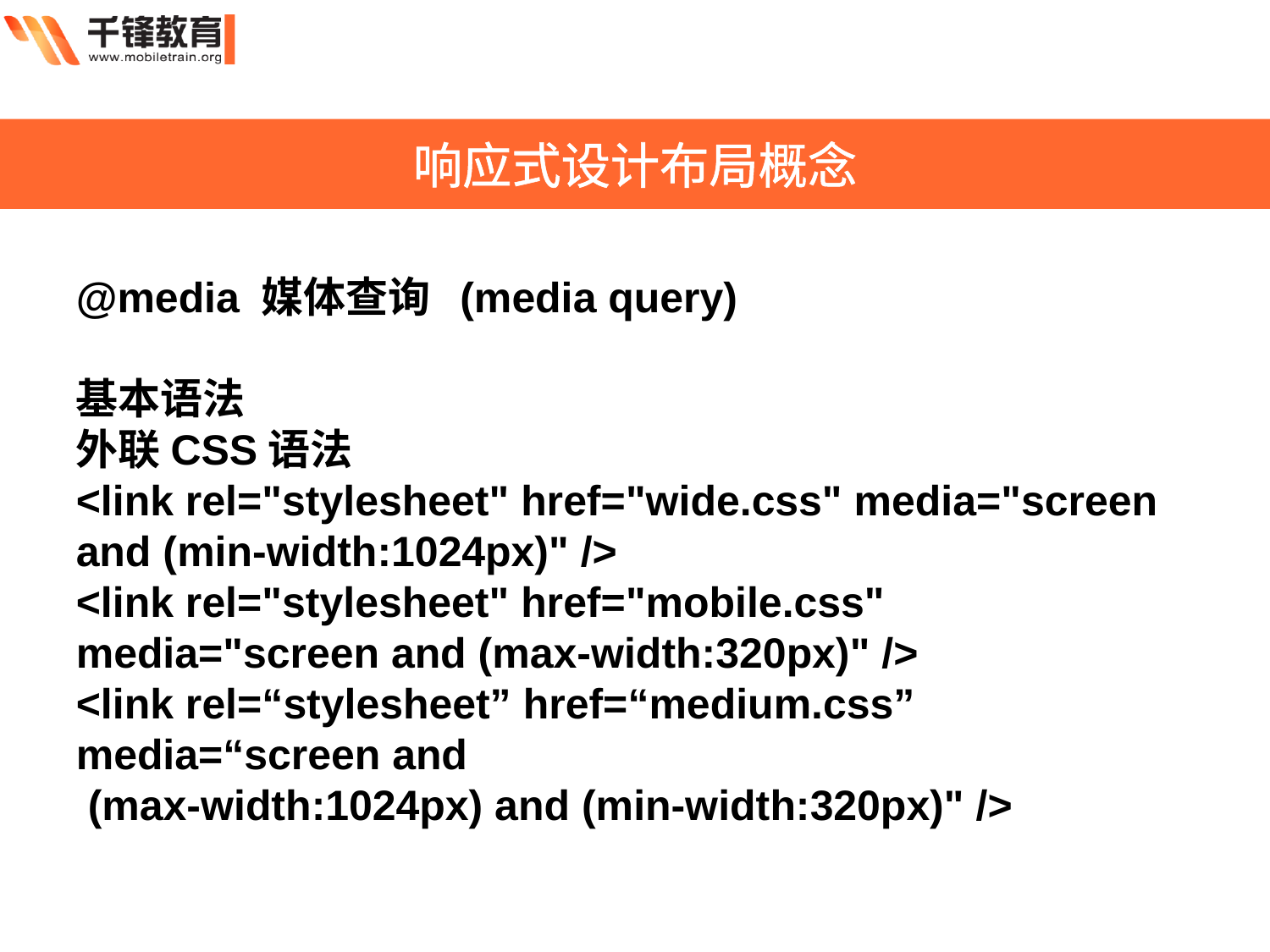

响应式设计布局概念
@media 媒体查询  (media query)

基本语法
外联CSS语法
<link rel="stylesheet" href="wide.css" media="screen and (min-width:1024px)" />
<link rel="stylesheet" href="mobile.css" media="screen and (max-width:320px)" />
<link rel=“stylesheet” href=“medium.css” media=“screen and
 (max-width:1024px) and (min-width:320px)" />